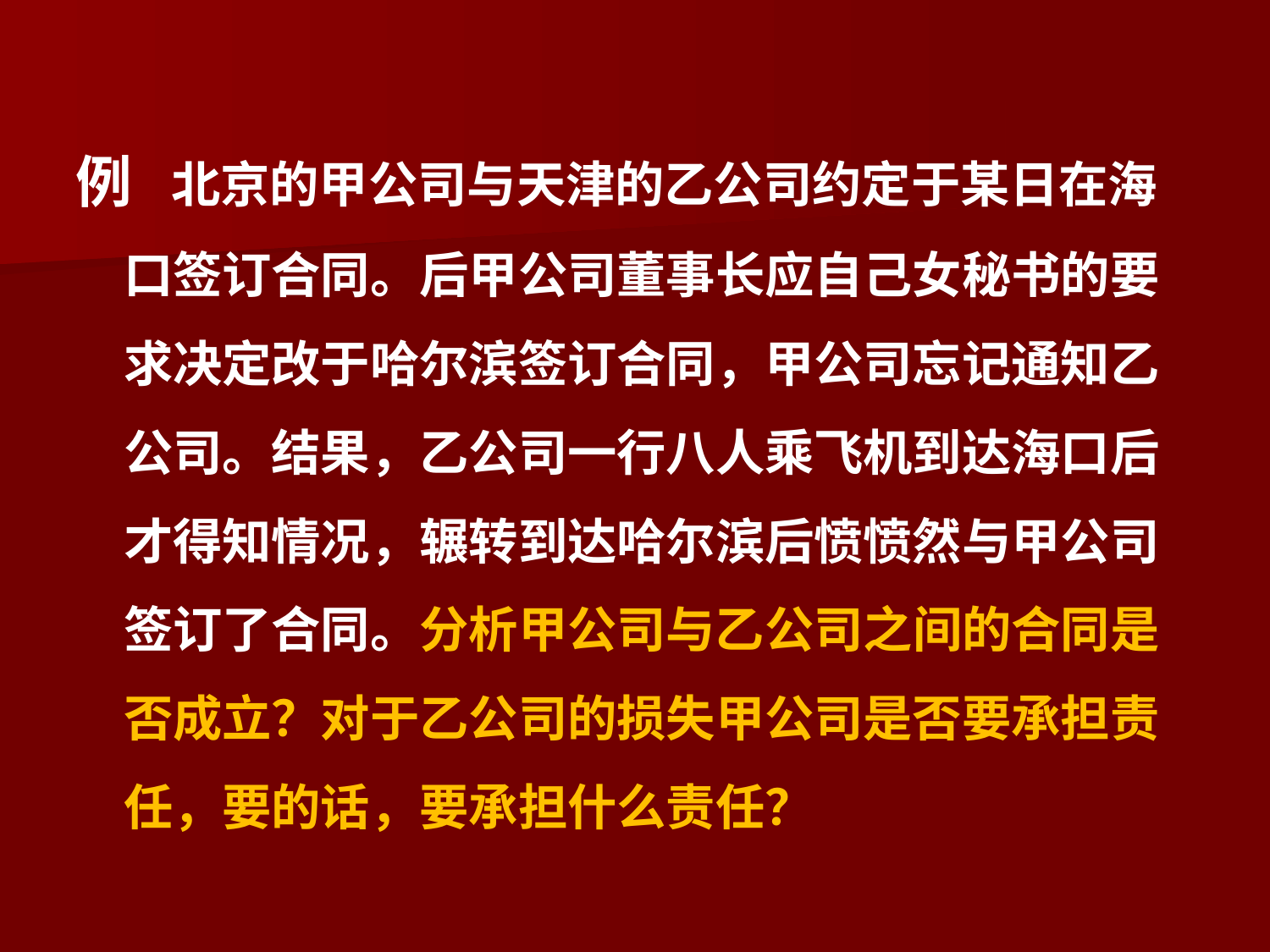

例   北京的甲公司与天津的乙公司约定于某日在海口签订合同。后甲公司董事长应自己女秘书的要求决定改于哈尔滨签订合同，甲公司忘记通知乙公司。结果，乙公司一行八人乘飞机到达海口后才得知情况，辗转到达哈尔滨后愤愤然与甲公司签订了合同。分析甲公司与乙公司之间的合同是否成立？对于乙公司的损失甲公司是否要承担责任，要的话，要承担什么责任？
8